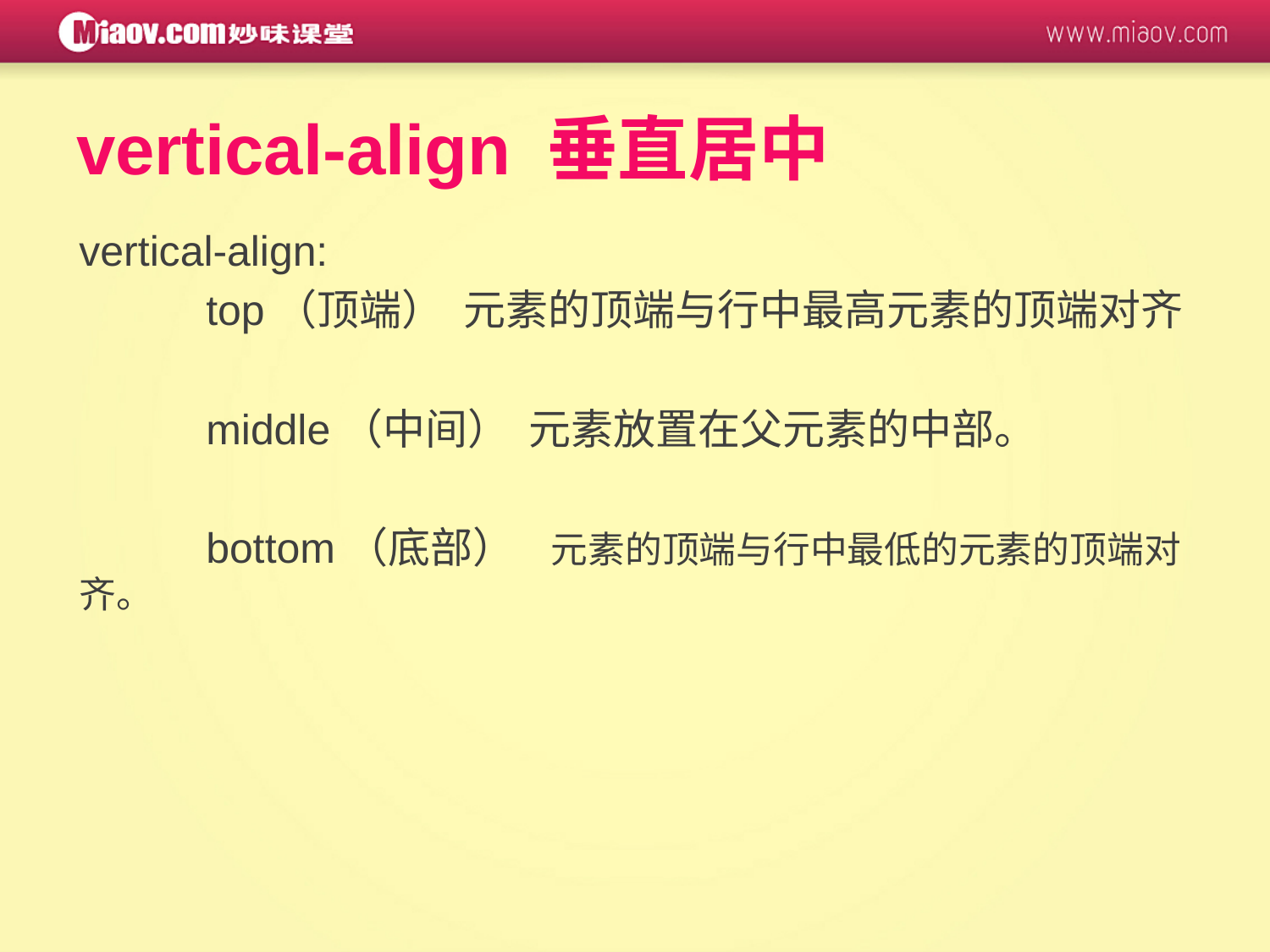

# vertical-align 垂直居中
vertical-align:
	top（顶端）  元素的顶端与行中最高元素的顶端对齐

	middle（中间）  元素放置在父元素的中部。

	bottom（底部）    元素的顶端与行中最低的元素的顶端对齐。